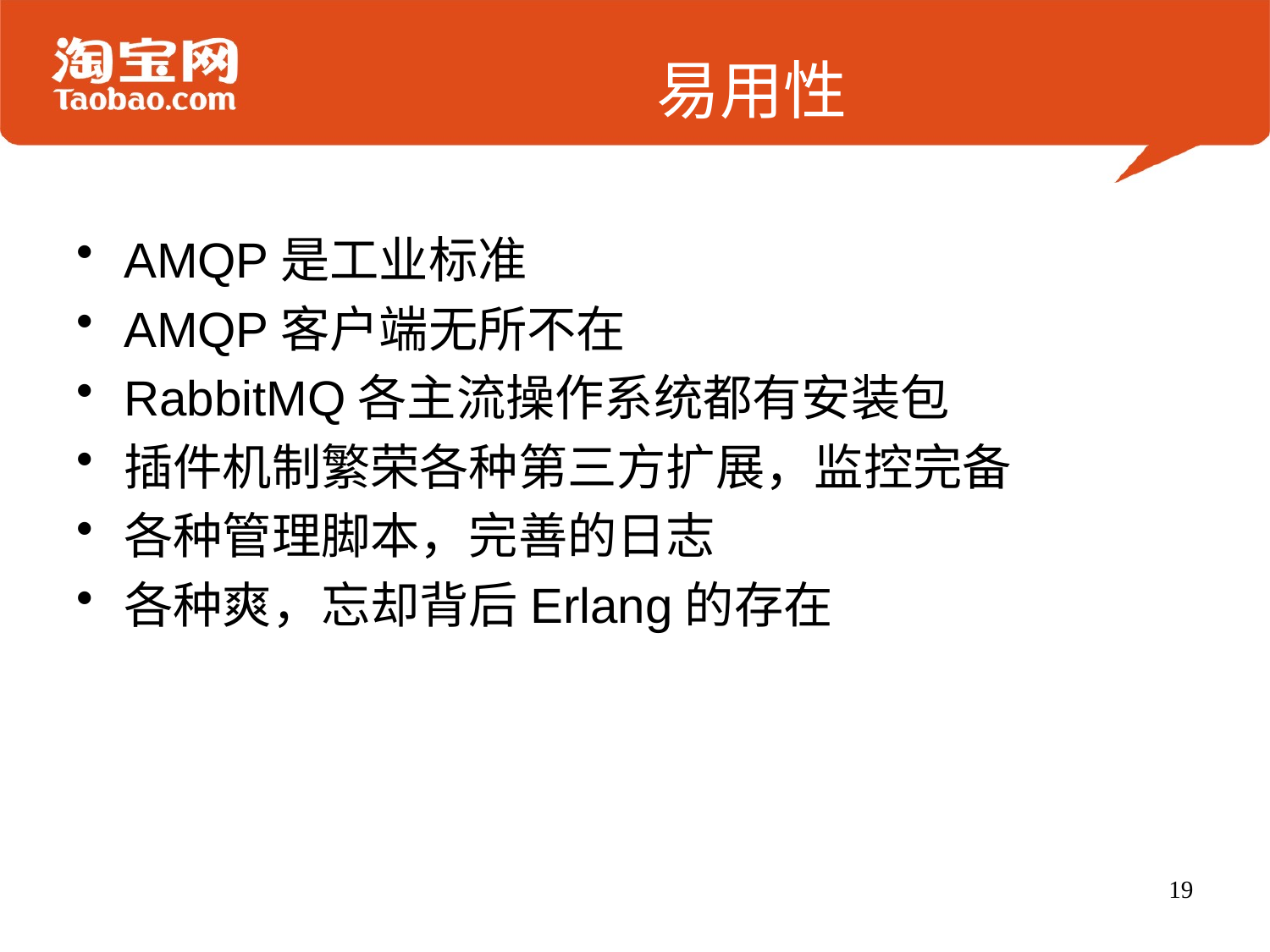

# 易用性
AMQP是工业标准
AMQP客户端无所不在
RabbitMQ各主流操作系统都有安装包
插件机制繁荣各种第三方扩展，监控完备
各种管理脚本，完善的日志
各种爽，忘却背后Erlang的存在

19